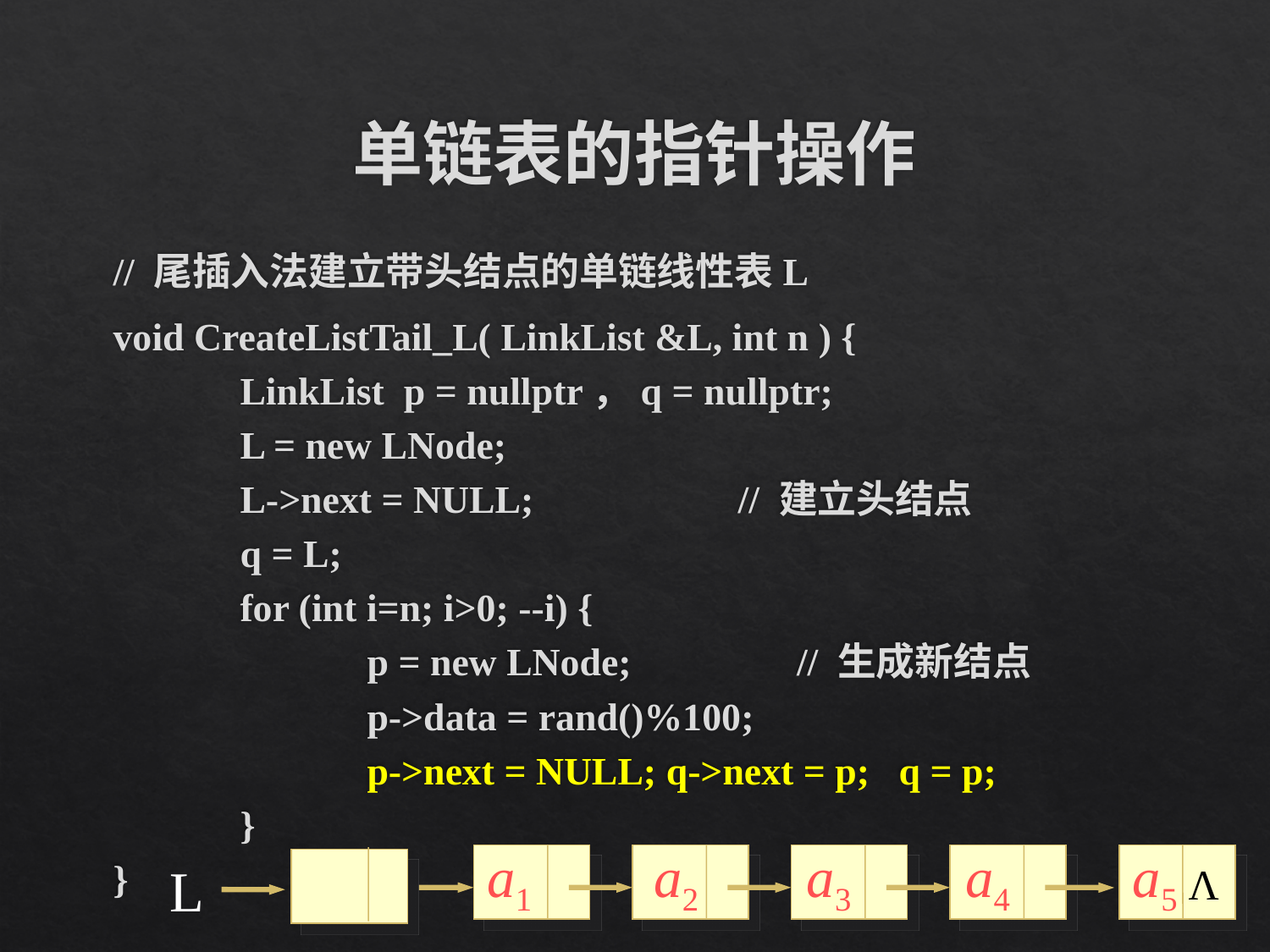

# 单链表的指针操作
// 尾插入法建立带头结点的单链线性表L
void CreateListTail_L( LinkList &L, int n ) {
	LinkList  p = nullptr，q = nullptr;
	L = new LNode;
	L->next = NULL;                     // 建立头结点
	q = L;
	for (int i=n; i>0; --i) {
		p = new LNode;                 // 生成新结点
		p->data = rand()%100;
		p->next = NULL; q->next = p;   q = p;
	}
}

a1
a2
a3
a4
a5

L

Λ

L